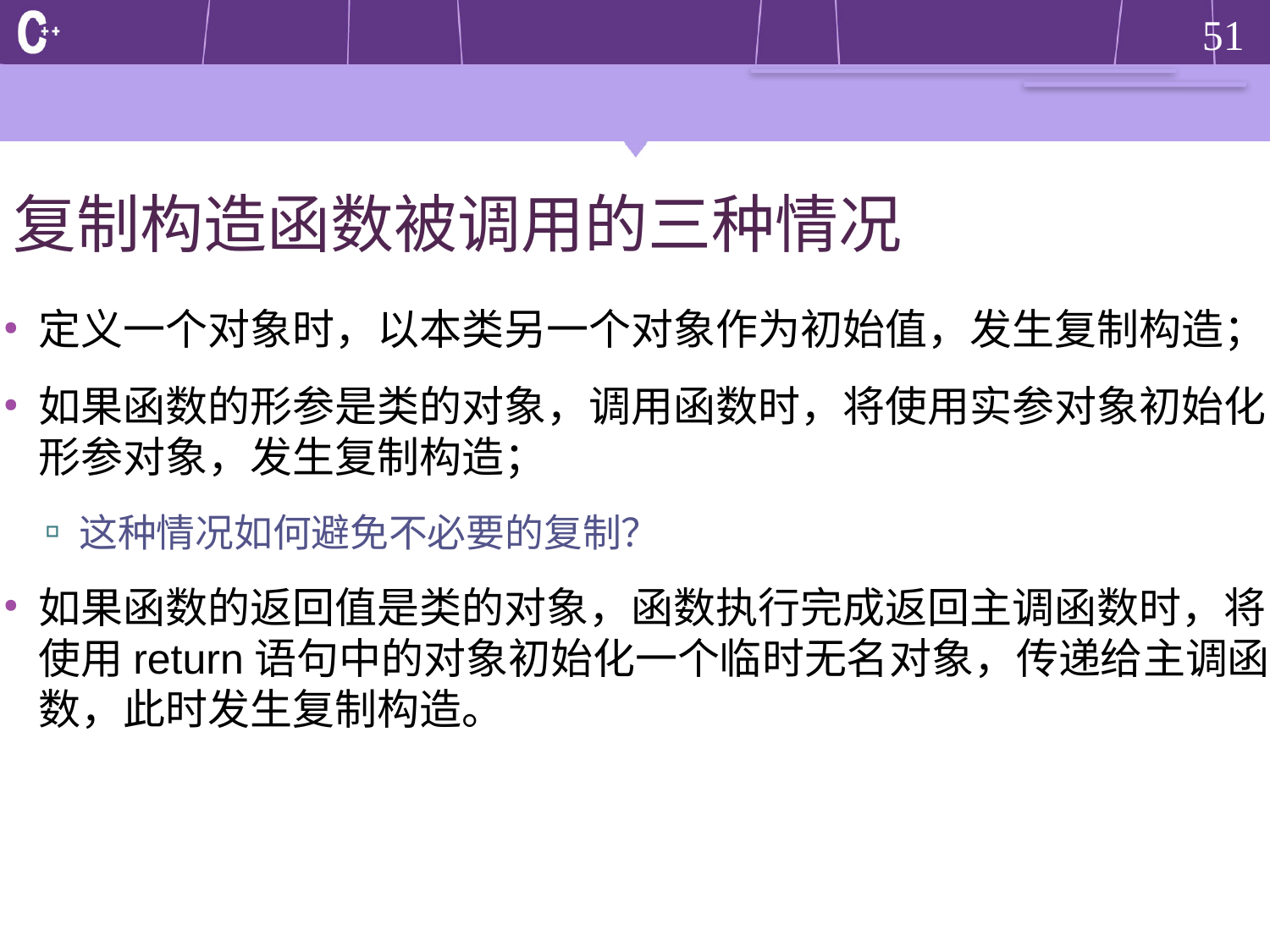

# 复制构造函数被调用的三种情况
定义一个对象时，以本类另一个对象作为初始值，发生复制构造；
如果函数的形参是类的对象，调用函数时，将使用实参对象初始化形参对象，发生复制构造；
这种情况如何避免不必要的复制？
如果函数的返回值是类的对象，函数执行完成返回主调函数时，将使用return语句中的对象初始化一个临时无名对象，传递给主调函数，此时发生复制构造。